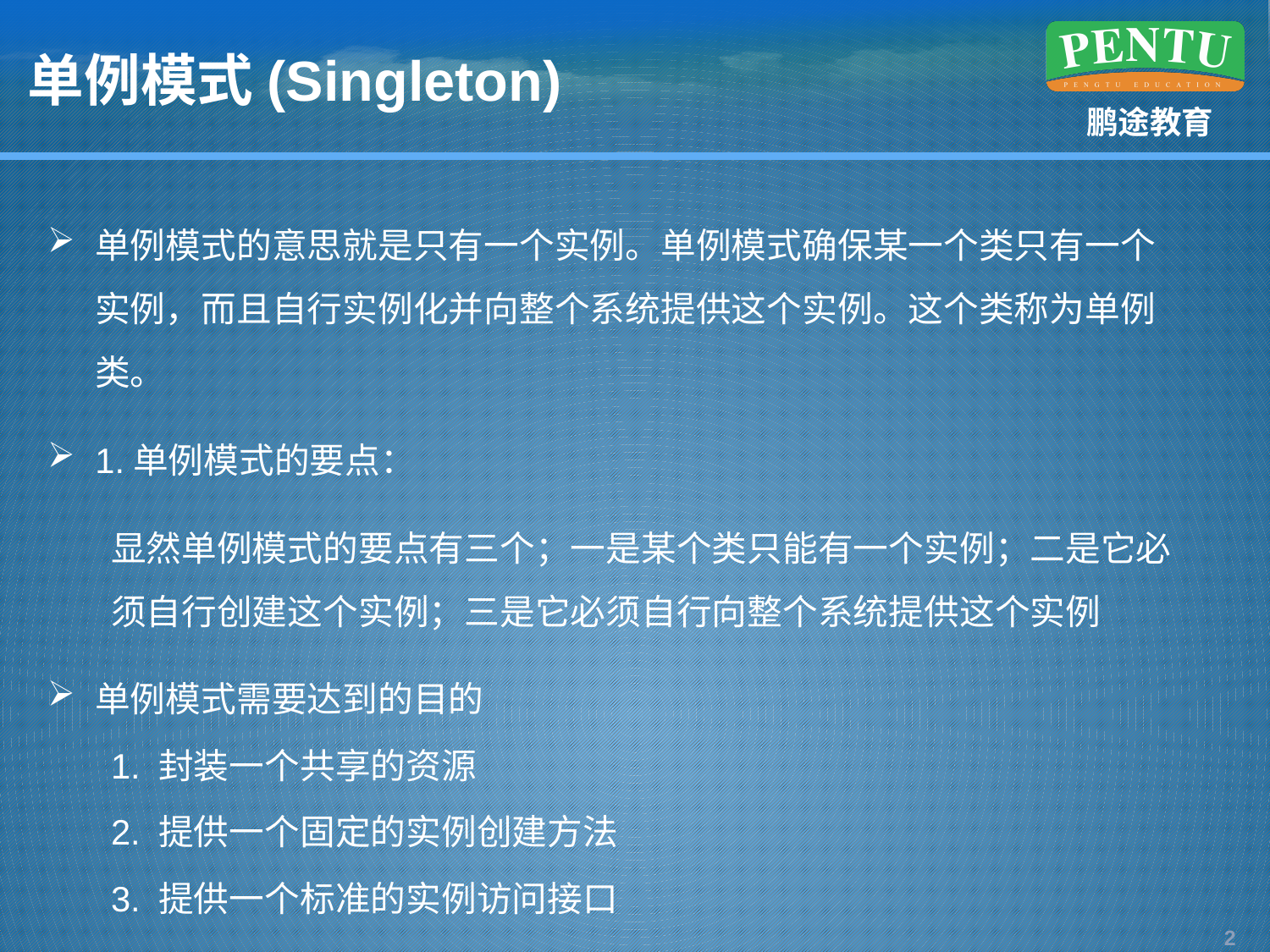

# 单例模式(Singleton)
单例模式的意思就是只有一个实例。单例模式确保某一个类只有一个实例，而且自行实例化并向整个系统提供这个实例。这个类称为单例类。
1.单例模式的要点：
显然单例模式的要点有三个；一是某个类只能有一个实例；二是它必须自行创建这个实例；三是它必须自行向整个系统提供这个实例
单例模式需要达到的目的
1. 封装一个共享的资源
2. 提供一个固定的实例创建方法
3. 提供一个标准的实例访问接口
2